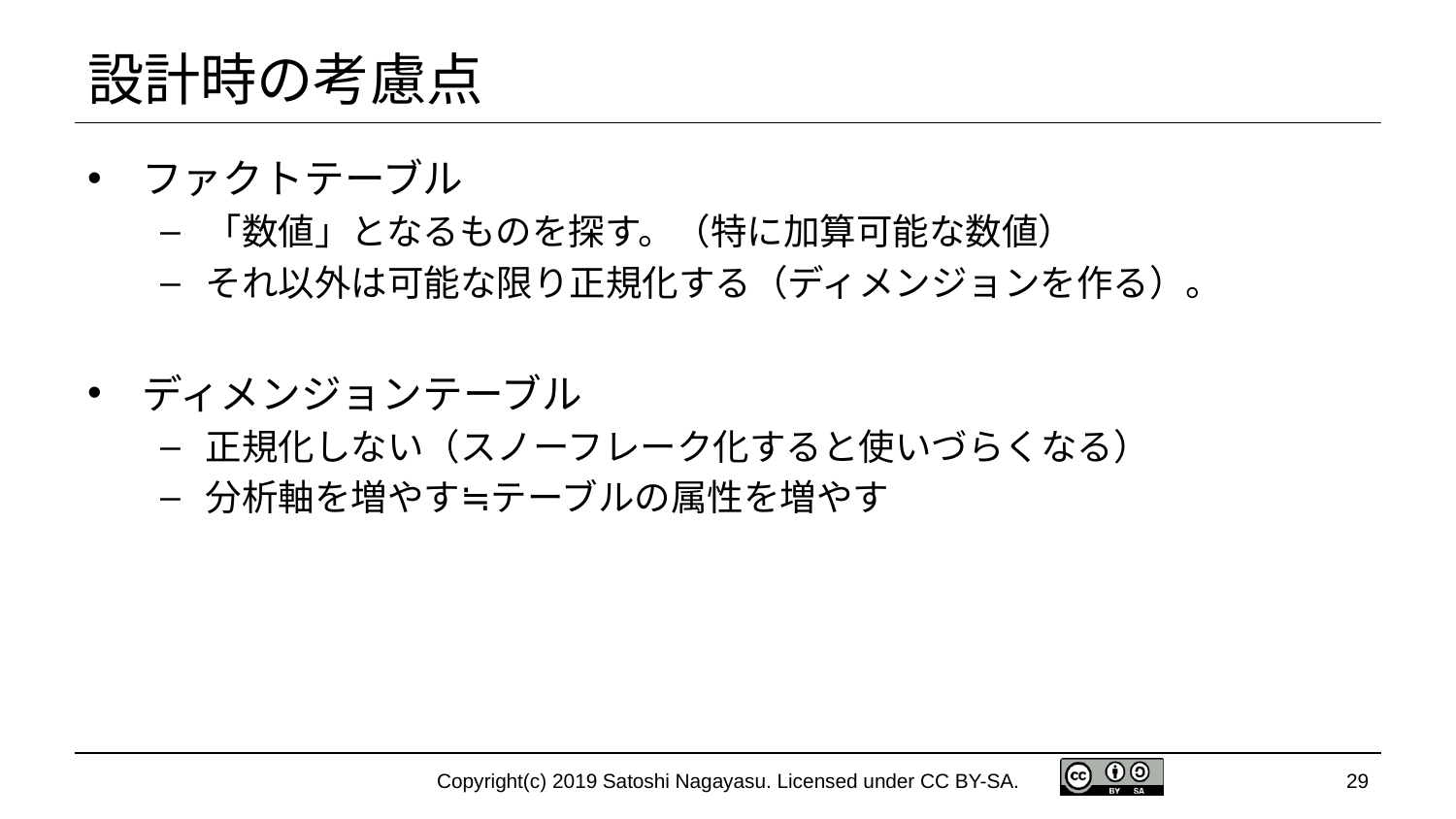

# 設計時の考慮点
ファクトテーブル
「数値」となるものを探す。（特に加算可能な数値）
それ以外は可能な限り正規化する（ディメンジョンを作る）。

ディメンジョンテーブル
正規化しない（スノーフレーク化すると使いづらくなる）
分析軸を増やす≒テーブルの属性を増やす

Copyright(c) 2019 Satoshi Nagayasu. Licensed under CC BY-SA.
29